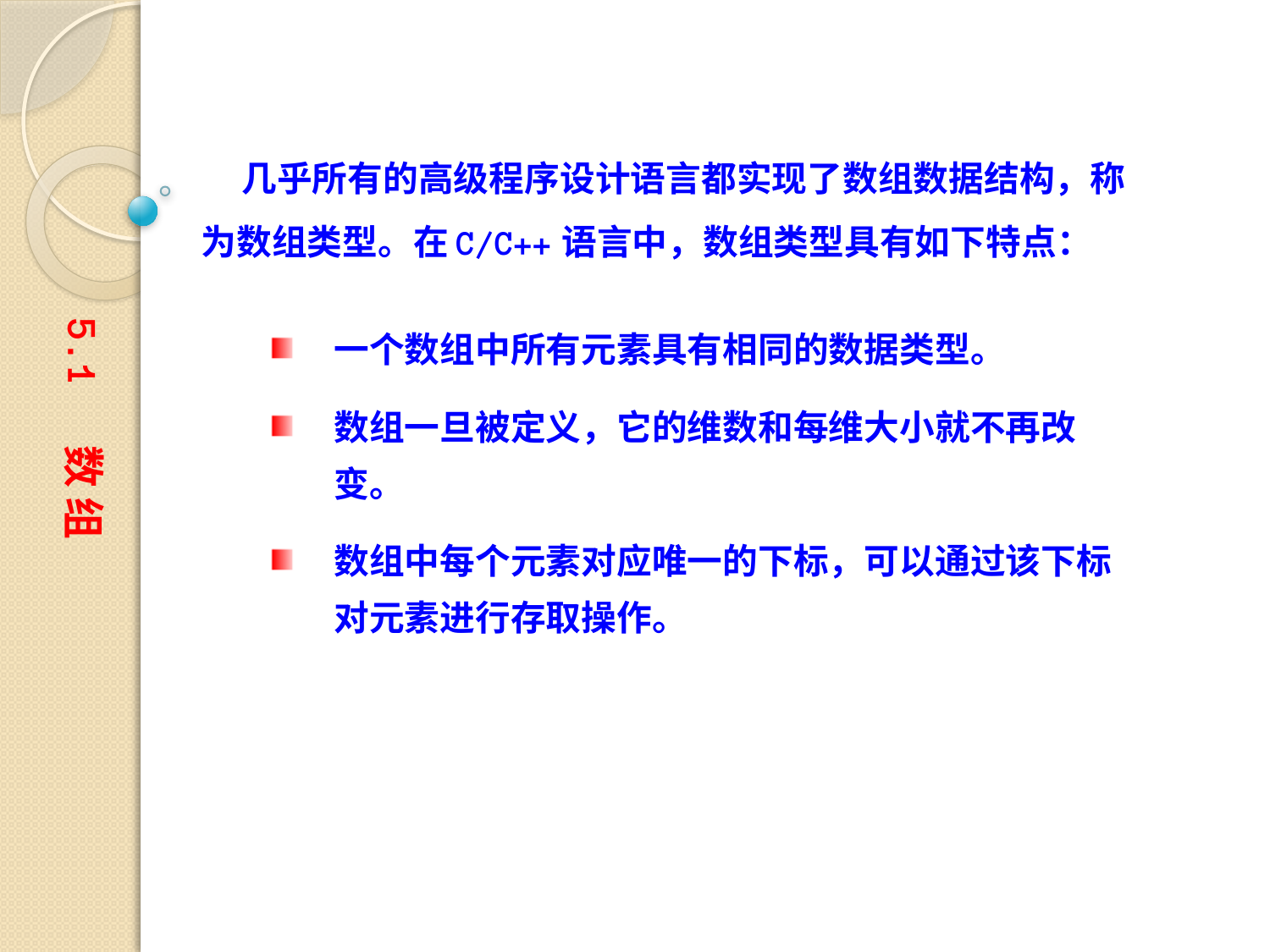

几乎所有的高级程序设计语言都实现了数组数据结构，称为数组类型。在C/C++语言中，数组类型具有如下特点：
5.1  数 组
一个数组中所有元素具有相同的数据类型。
数组一旦被定义，它的维数和每维大小就不再改变。
数组中每个元素对应唯一的下标，可以通过该下标对元素进行存取操作。